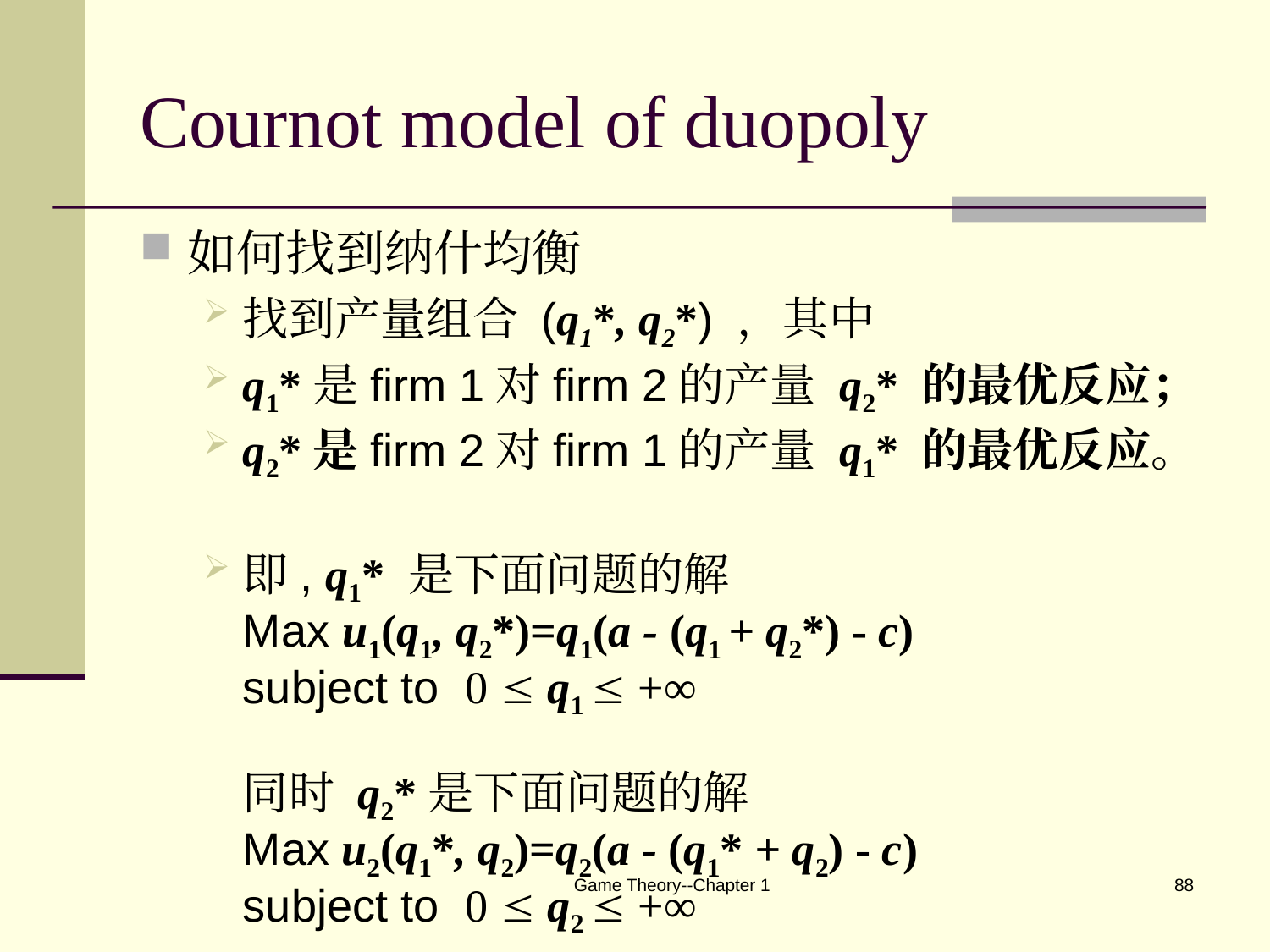

# Cournot model of duopoly
如何找到纳什均衡
找到产量组合 (q1*, q2*) ，其中
q1*是firm 1对firm 2的产量 q2* 的最优反应；
q2*是firm 2对firm 1的产量 q1* 的最优反应。

即, q1* 是下面问题的解
Max u1(q1, q2*)=q1(a - (q1 + q2*) - c)
subject to  0 ≤ q1 ≤ +∞
同时 q2*是下面问题的解
Max u2(q1*, q2)=q2(a - (q1* + q2) - c)
subject to  0 ≤ q2 ≤ +∞
Game Theory--Chapter 1
88